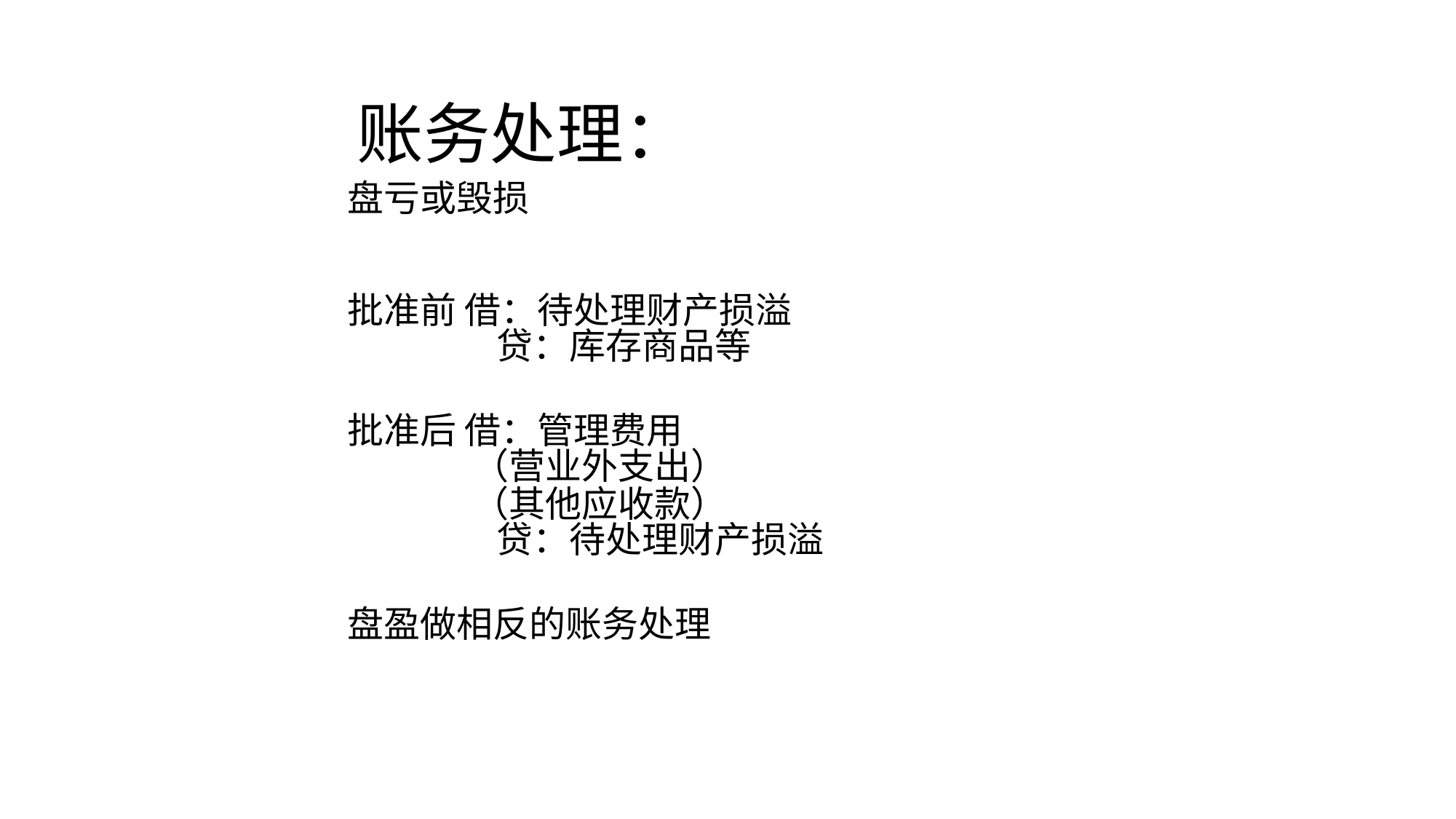

# 账务处理：

盘亏或毁损

批准前 借：待处理财产损溢
                  贷：库存商品等

批准后 借：管理费用
               （营业外支出）
               （其他应收款）
                  贷：待处理财产损溢

盘盈做相反的账务处理